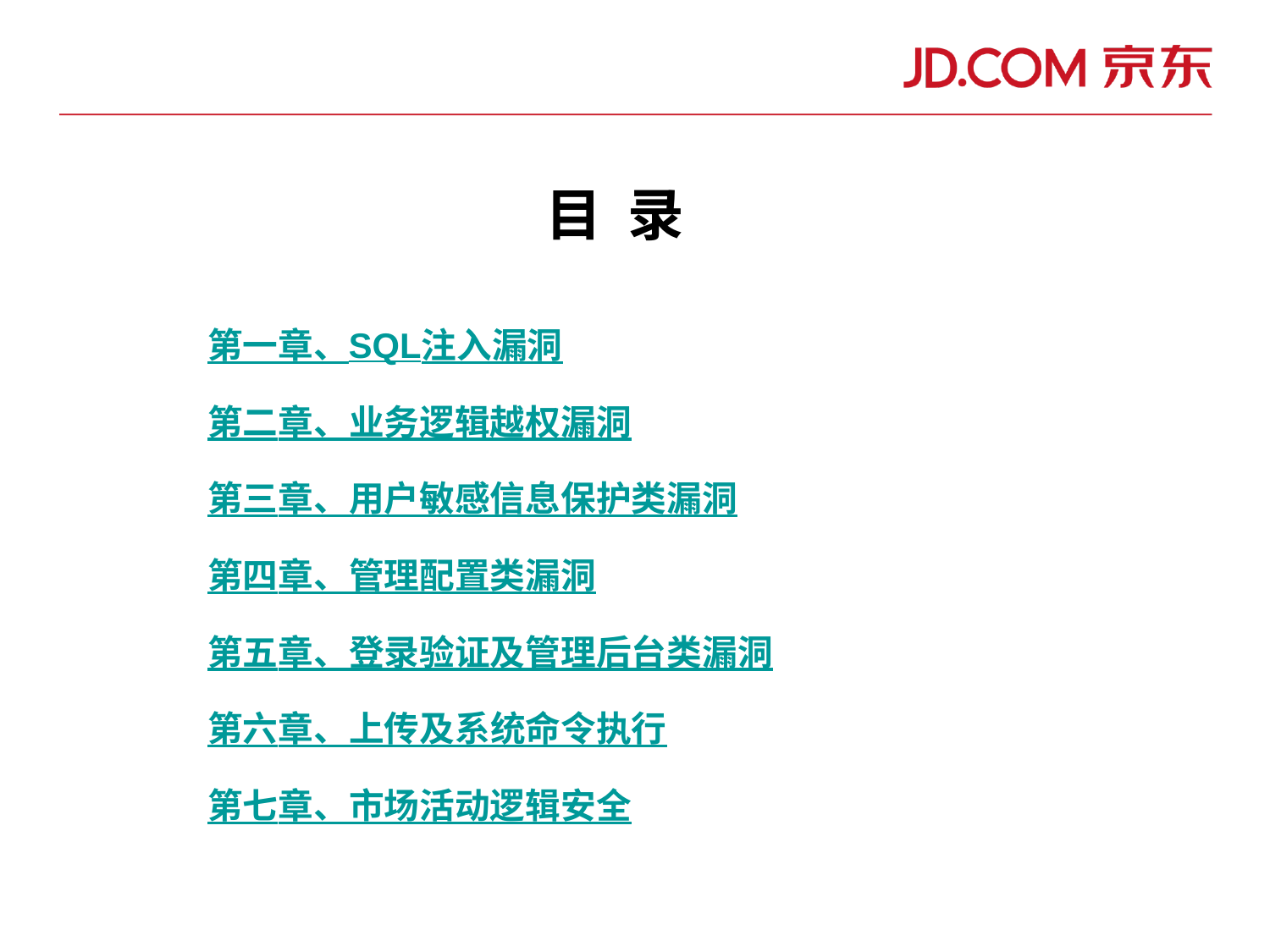

目  录

第一章、SQL注入漏洞
第二章、业务逻辑越权漏洞
第三章、用户敏感信息保护类漏洞
第四章、管理配置类漏洞
第五章、登录验证及管理后台类漏洞
第六章、上传及系统命令执行
第七章、市场活动逻辑安全